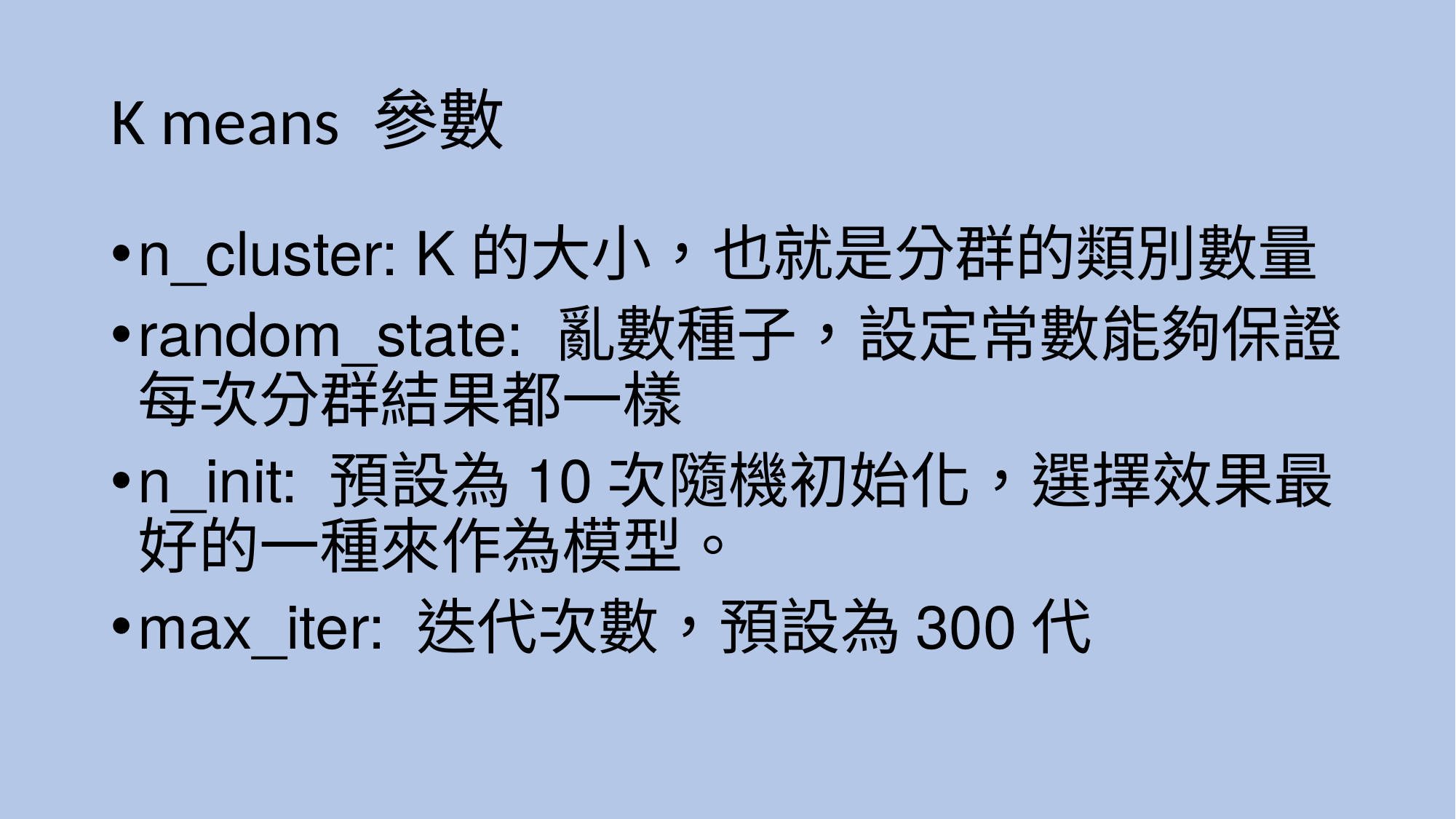

# K means 參數
n_cluster: K的大小，也就是分群的類別數量
random_state: 亂數種子，設定常數能夠保證每次分群結果都一樣
n_init: 預設為10次隨機初始化，選擇效果最好的一種來作為模型。
max_iter: 迭代次數，預設為300代